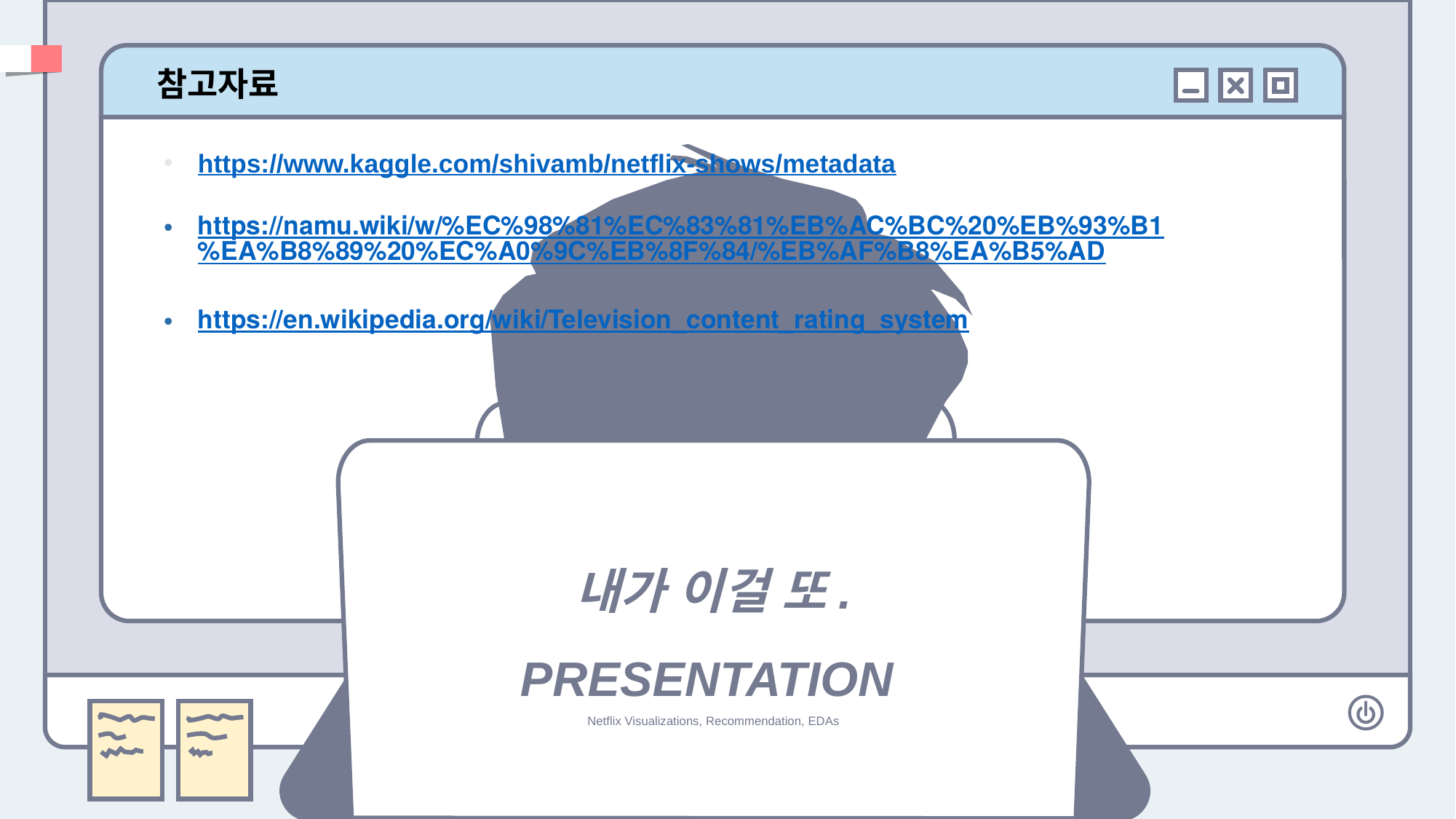

참고자료
https://www.kaggle.com/shivamb/netflix-shows/metadata

https://namu.wiki/w/%EC%98%81%EC%83%81%EB%AC%BC%20%EB%93%B1%EA%B8%89%20%EC%A0%9C%EB%8F%84/%EB%AF%B8%EA%B5%AD

https://en.wikipedia.org/wiki/Television_content_rating_system

내가 이걸 또.
PRESENTATION
Netflix Visualizations, Recommendation, EDAs